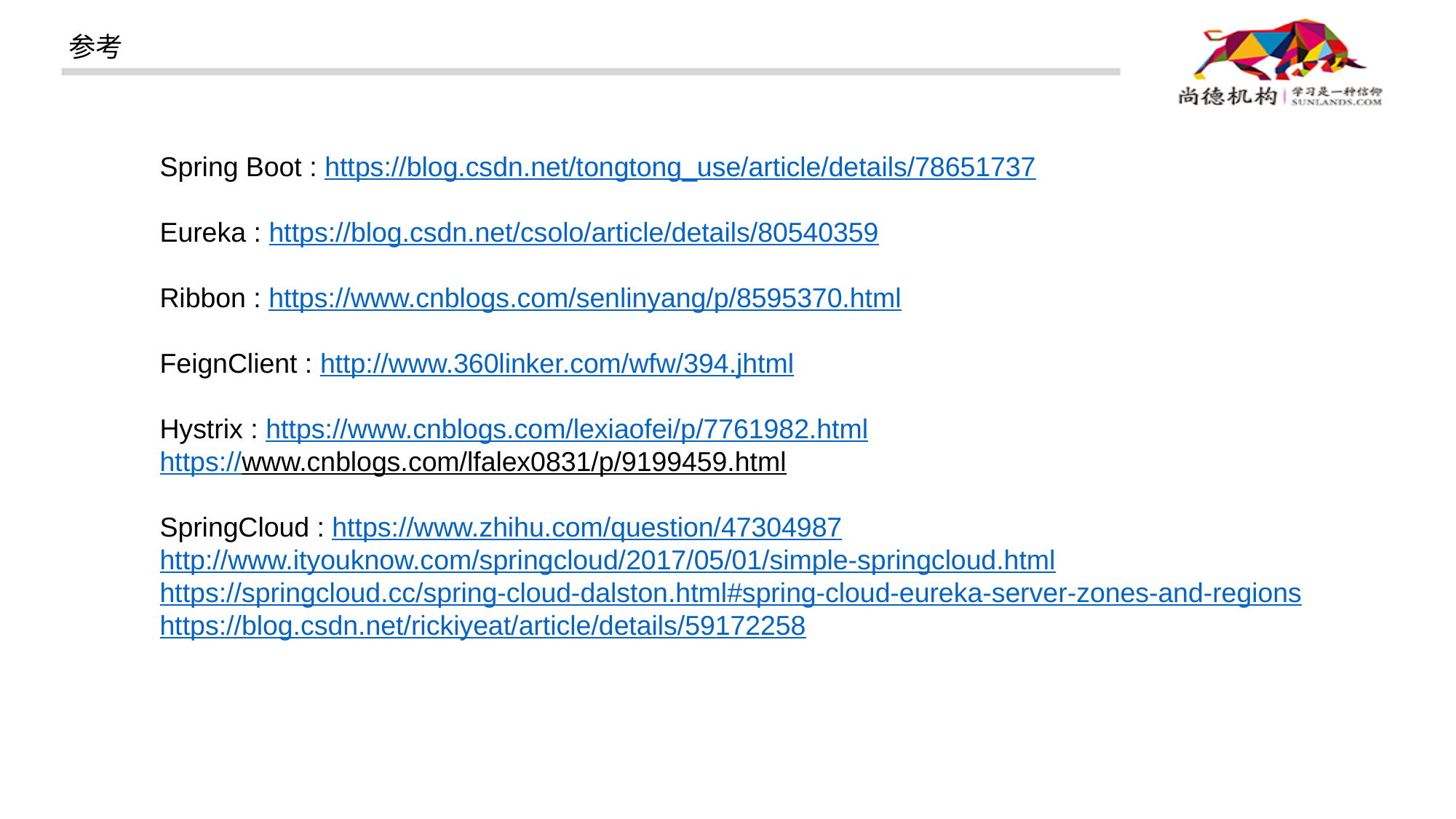

参考
Spring Boot : https://blog.csdn.net/tongtong_use/article/details/78651737
Eureka : https://blog.csdn.net/csolo/article/details/80540359

Ribbon : https://www.cnblogs.com/senlinyang/p/8595370.html
FeignClient : http://www.360linker.com/wfw/394.jhtml

Hystrix : https://www.cnblogs.com/lexiaofei/p/7761982.html
https://www.cnblogs.com/lfalex0831/p/9199459.html
SpringCloud : https://www.zhihu.com/question/47304987
http://www.ityouknow.com/springcloud/2017/05/01/simple-springcloud.html
https://springcloud.cc/spring-cloud-dalston.html#spring-cloud-eureka-server-zones-and-regions
https://blog.csdn.net/rickiyeat/article/details/59172258